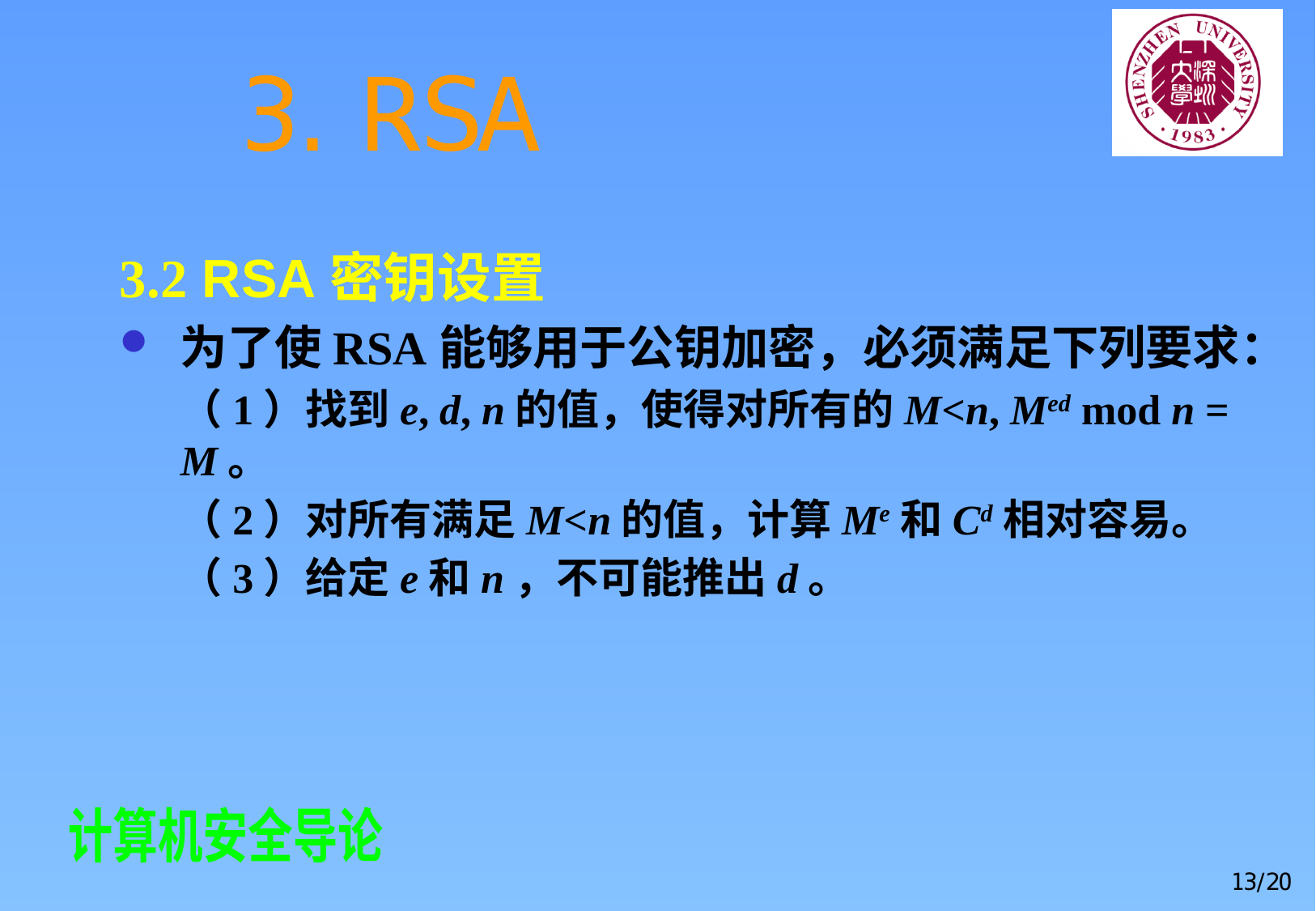

# 3. RSA
3.2 RSA密钥设置
为了使RSA能够用于公钥加密，必须满足下列要求：
（1）找到e, d, n的值，使得对所有的M<n, Med mod n = M。
（2）对所有满足M<n的值，计算Me和Cd相对容易。
（3）给定e和n，不可能推出d。

13/20